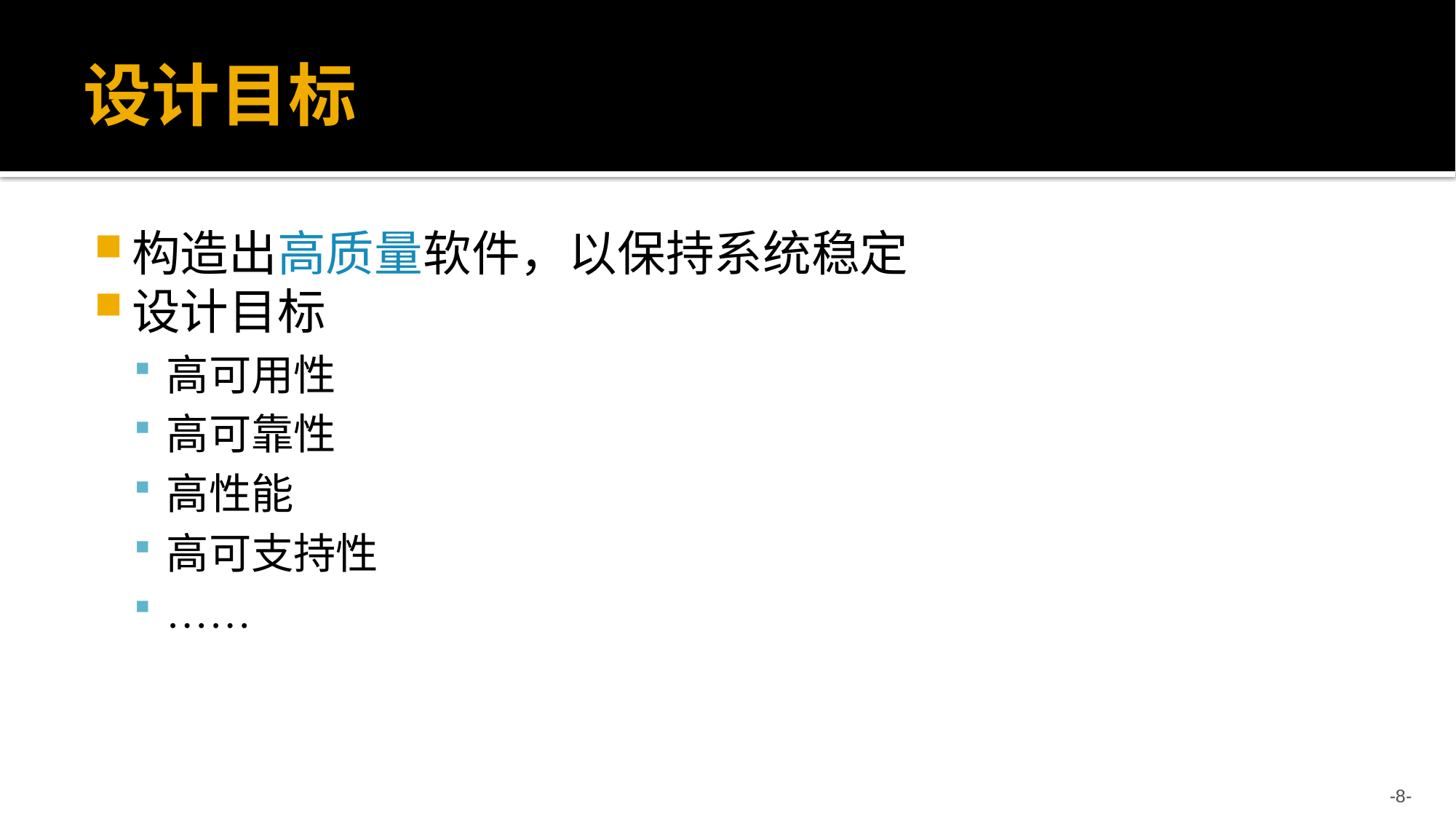

# 设计目标
构造出高质量软件，以保持系统稳定
设计目标
高可用性
高可靠性
高性能
高可支持性
……

-8-